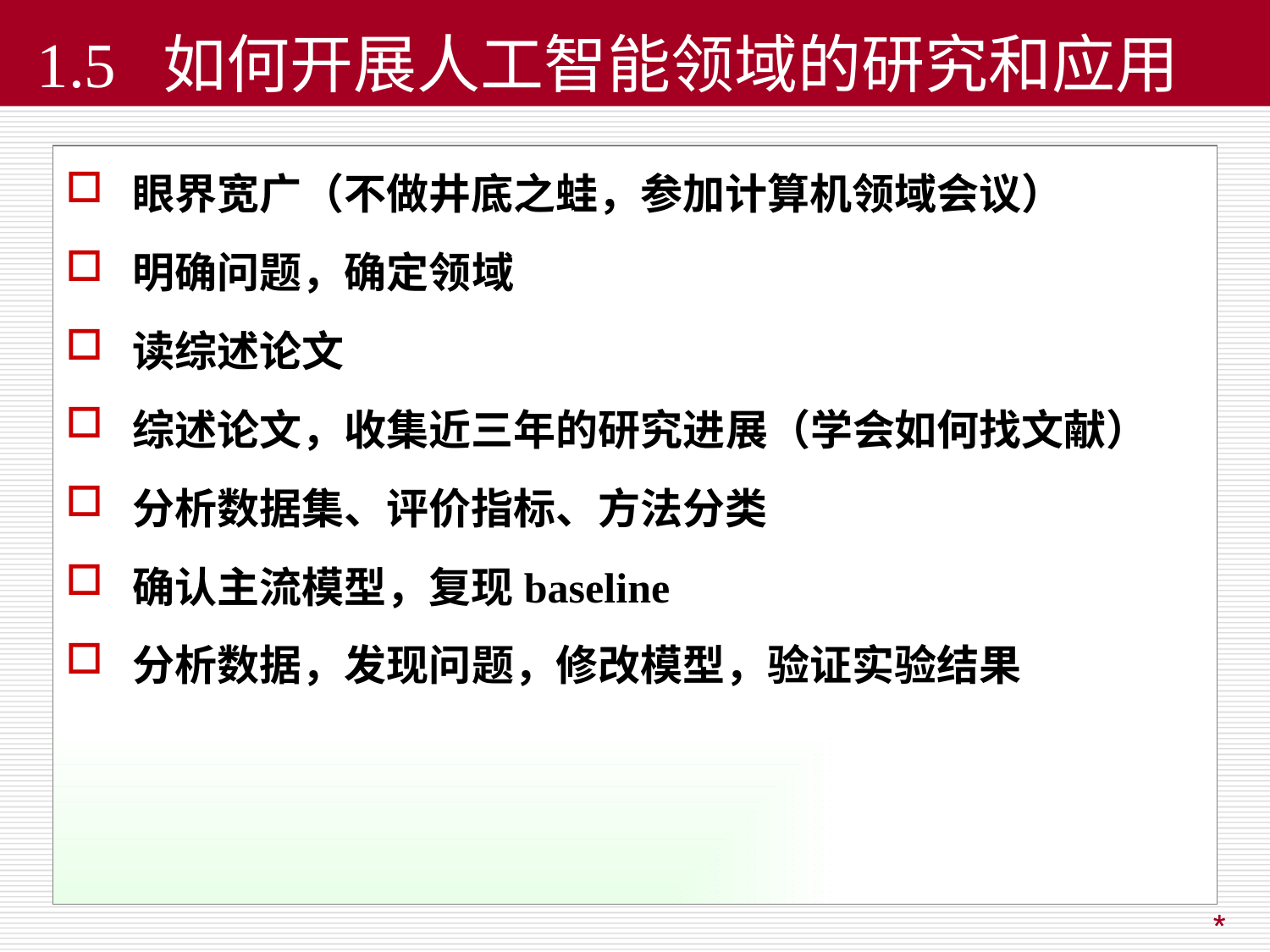

1.5  如何开展人工智能领域的研究和应用
  眼界宽广（不做井底之蛙，参加计算机领域会议）
  明确问题，确定领域
  读综述论文
  综述论文，收集近三年的研究进展（学会如何找文献）
  分析数据集、评价指标、方法分类
  确认主流模型，复现baseline
  分析数据，发现问题，修改模型，验证实验结果

*
*